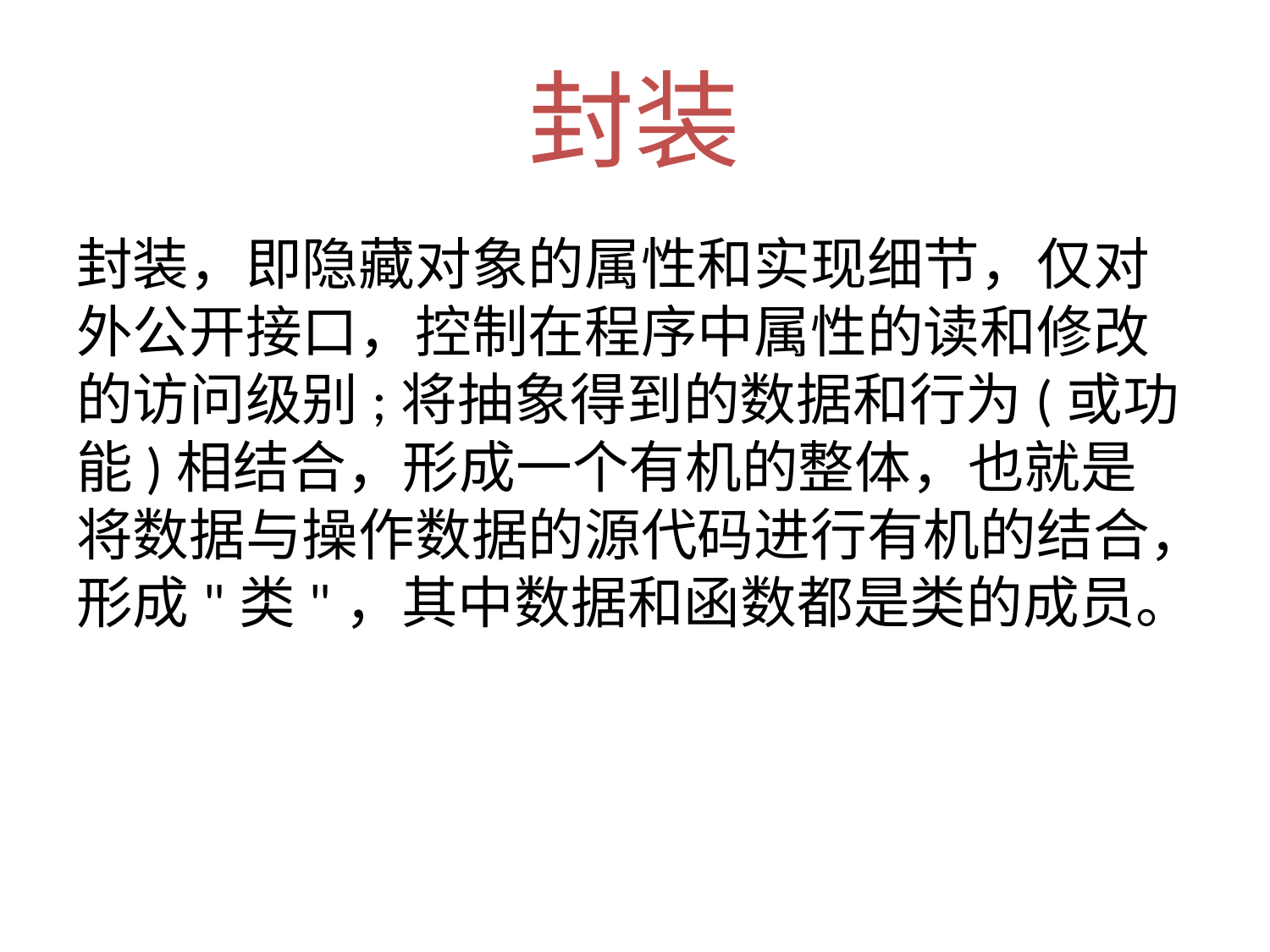

# 封装
封装，即隐藏对象的属性和实现细节，仅对外公开接口，控制在程序中属性的读和修改的访问级别;将抽象得到的数据和行为(或功能)相结合，形成一个有机的整体，也就是将数据与操作数据的源代码进行有机的结合，形成"类"，其中数据和函数都是类的成员。